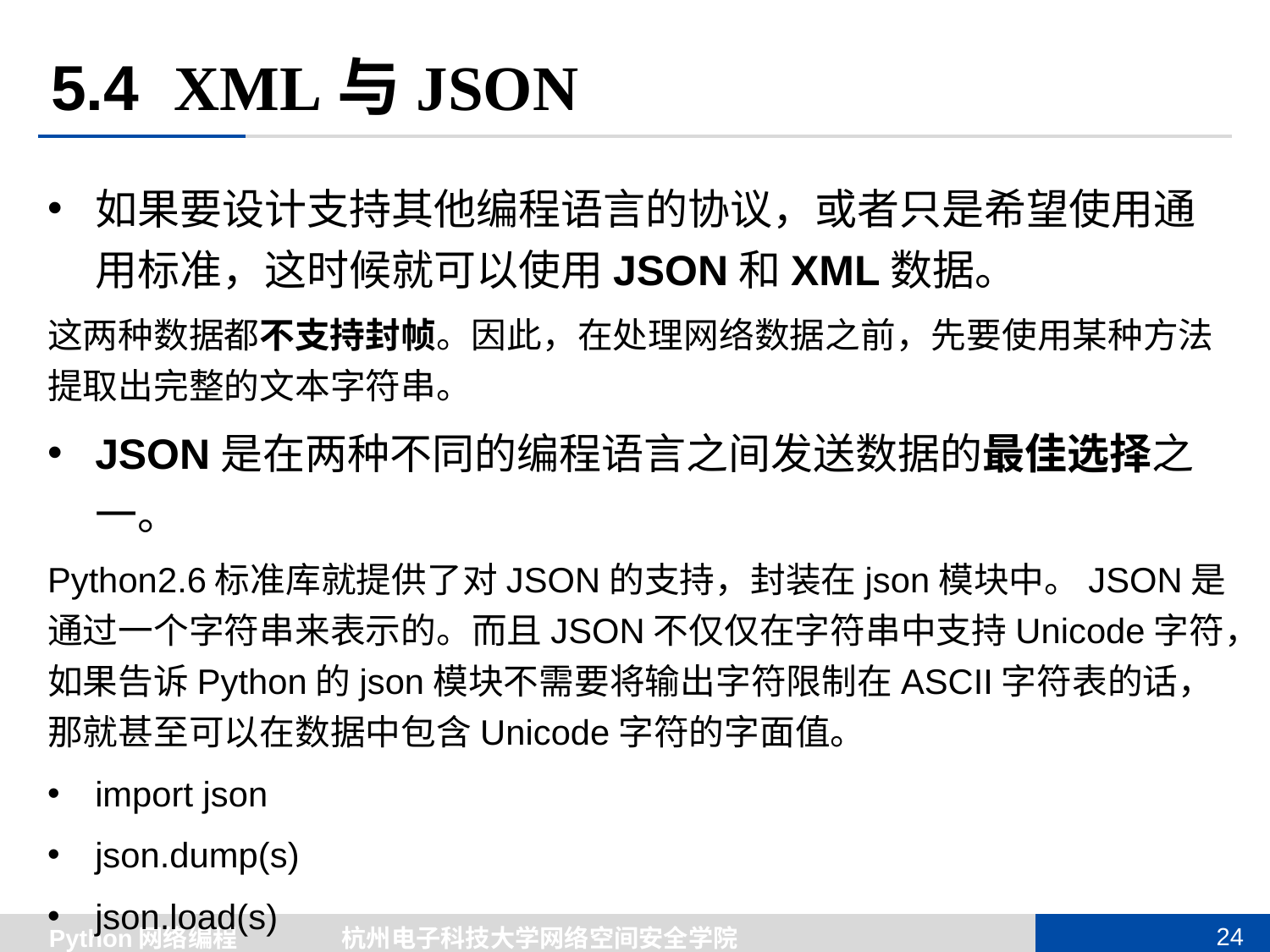

# 5.4  XML与JSON
如果要设计支持其他编程语言的协议，或者只是希望使用通用标准，这时候就可以使用JSON和XML数据。
这两种数据都不支持封帧。因此，在处理网络数据之前，先要使用某种方法提取出完整的文本字符串。
JSON是在两种不同的编程语言之间发送数据的最佳选择之一。
Python2.6标准库就提供了对JSON的支持，封装在json模块中。JSON是通过一个字符串来表示的。而且JSON不仅仅在字符串中支持Unicode字符，如果告诉Python的json模块不需要将输出字符限制在ASCII字符表的话，那就甚至可以在数据中包含Unicode字符的字面值。
import json
json.dump(s)
json.load(s)